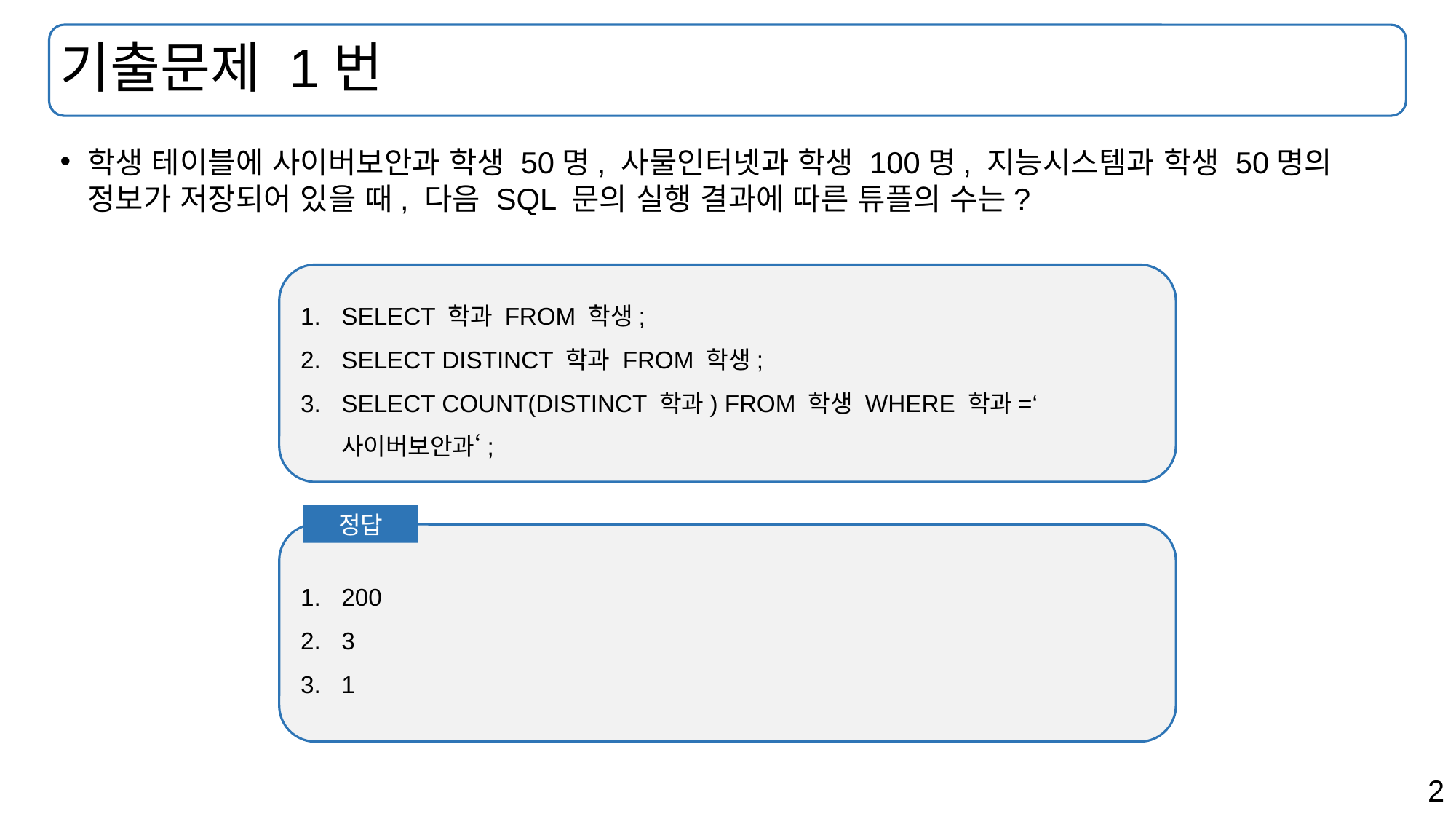

# 기출문제 1번
학생 테이블에 사이버보안과 학생 50명, 사물인터넷과 학생 100명, 지능시스템과 학생 50명의 정보가 저장되어 있을 때, 다음 SQL 문의 실행 결과에 따른 튜플의 수는?
SELECT 학과 FROM 학생;
SELECT DISTINCT 학과 FROM 학생;
SELECT COUNT(DISTINCT 학과) FROM 학생 WHERE 학과=‘사이버보안과‘;
정답
200
3
1